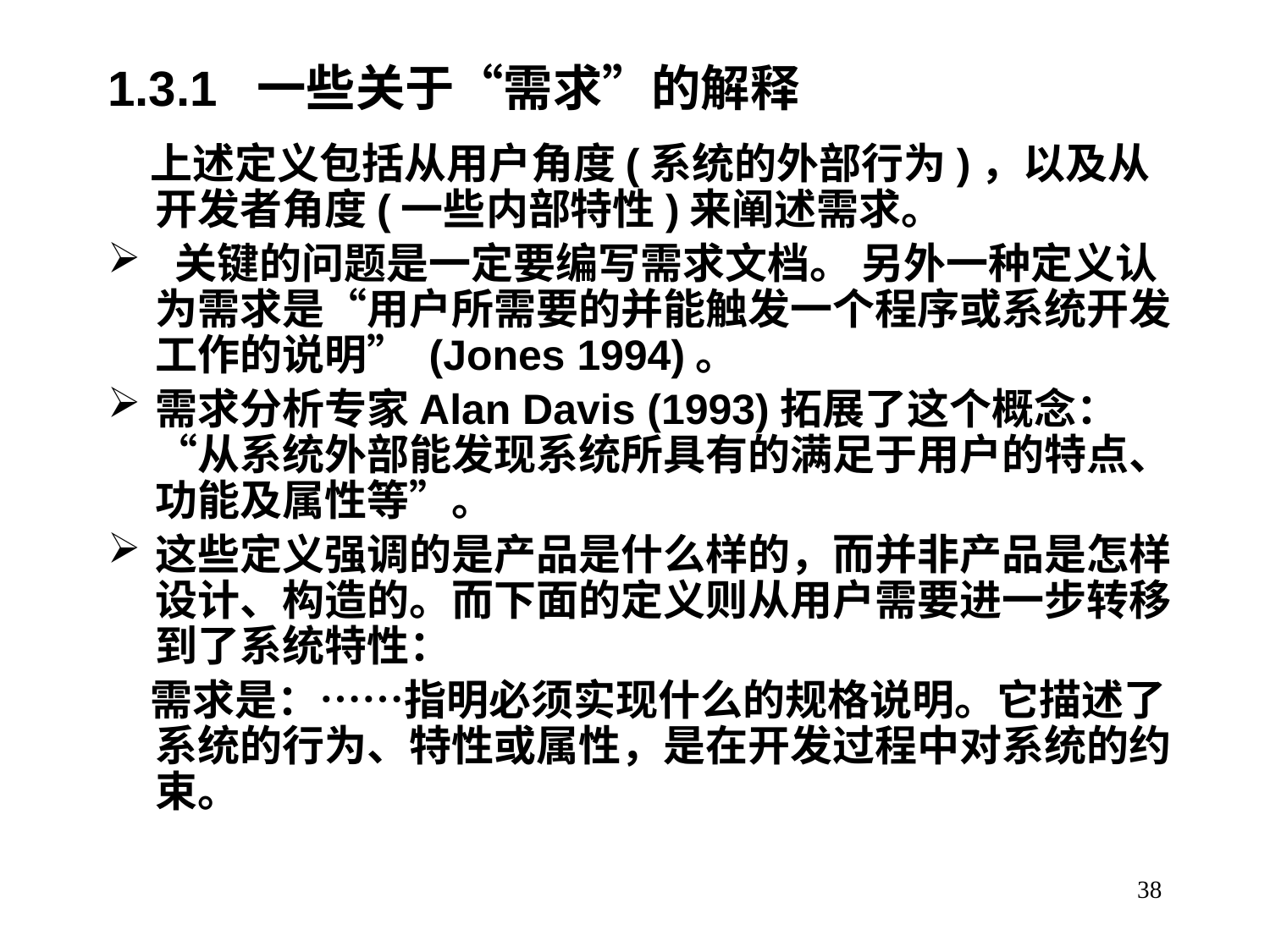

# 1.3.1  一些关于“需求”的解释
　上述定义包括从用户角度(系统的外部行为)，以及从开发者角度(一些内部特性)来阐述需求。
 关键的问题是一定要编写需求文档。 另外一种定义认为需求是“用户所需要的并能触发一个程序或系统开发工作的说明” (Jones 1994)。
需求分析专家Alan Davis (1993)拓展了这个概念：“从系统外部能发现系统所具有的满足于用户的特点、功能及属性等”。
这些定义强调的是产品是什么样的，而并非产品是怎样设计、构造的。而下面的定义则从用户需要进一步转移到了系统特性：
　需求是：……指明必须实现什么的规格说明。它描述了系统的行为、特性或属性，是在开发过程中对系统的约束。

38